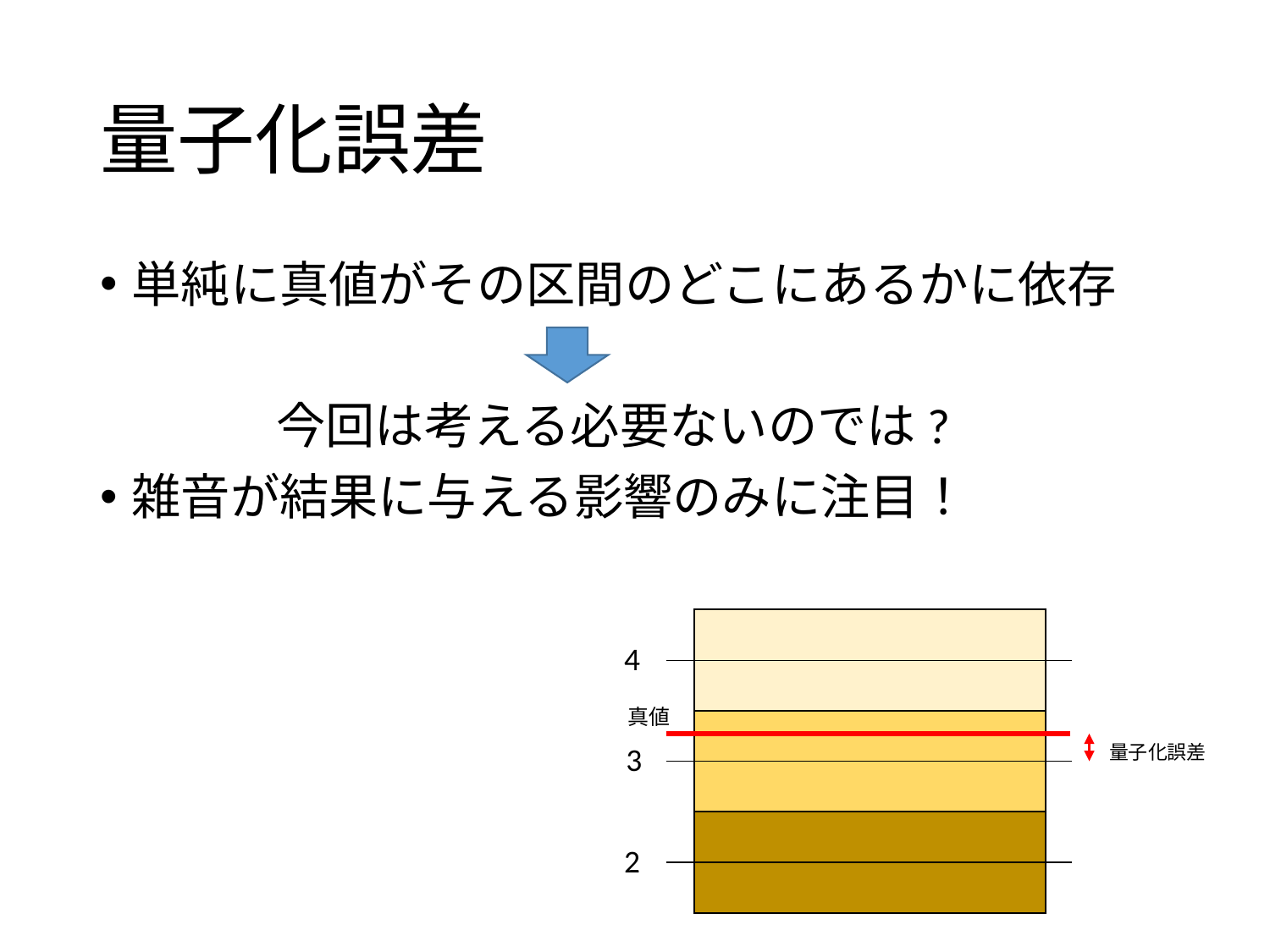

# 量子化誤差
単純に真値がその区間のどこにあるかに依存

	　今回は考える必要ないのでは?
雑音が結果に与える影響のみに注目！

4
真値

3
量子化誤差

2